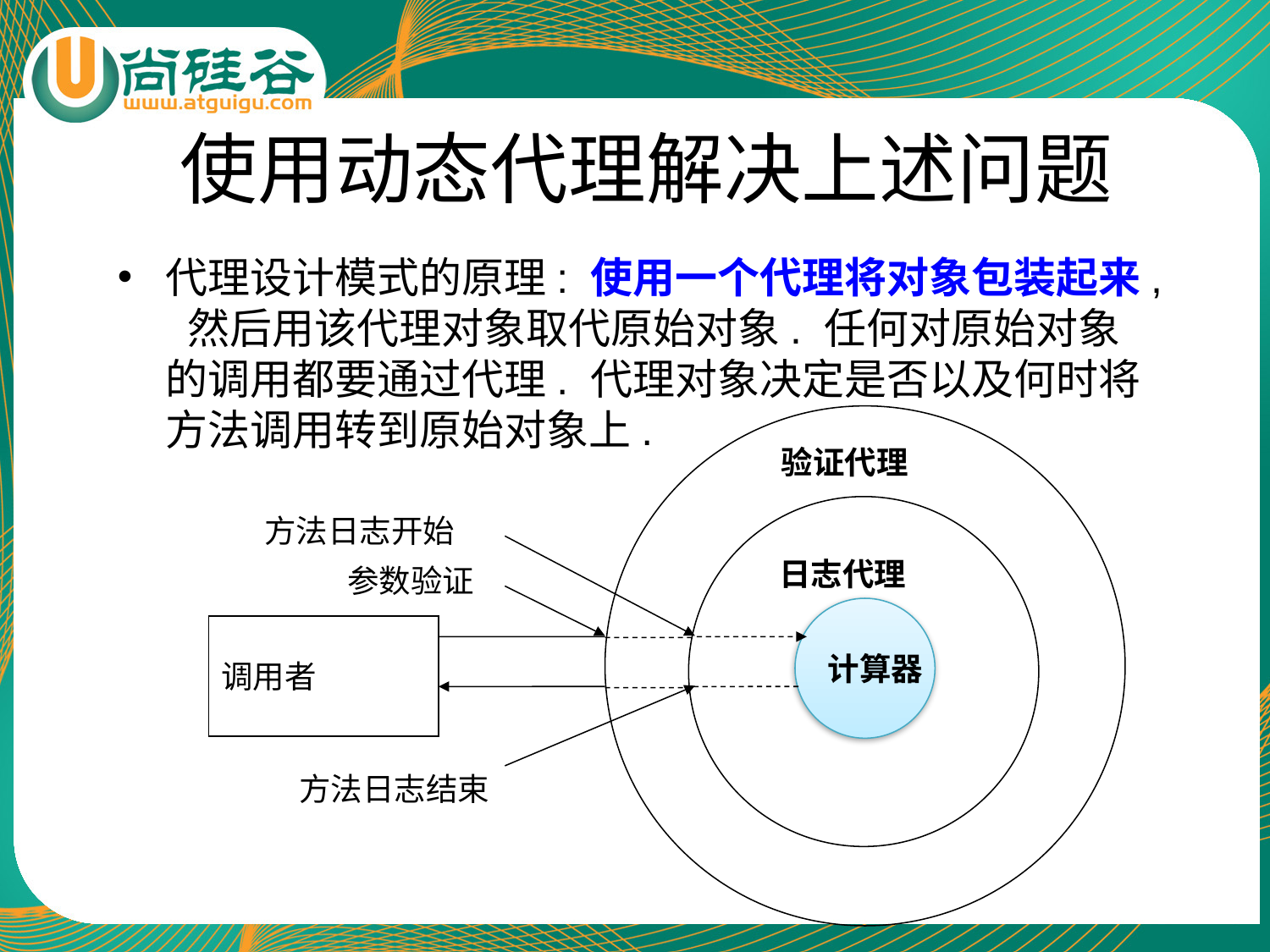

# 使用动态代理解决上述问题
代理设计模式的原理: 使用一个代理将对象包装起来, 然后用该代理对象取代原始对象. 任何对原始对象的调用都要通过代理. 代理对象决定是否以及何时将方法调用转到原始对象上.

验证代理

方法日志开始

日志代理
参数验证

计算器
调用者

方法日志结束